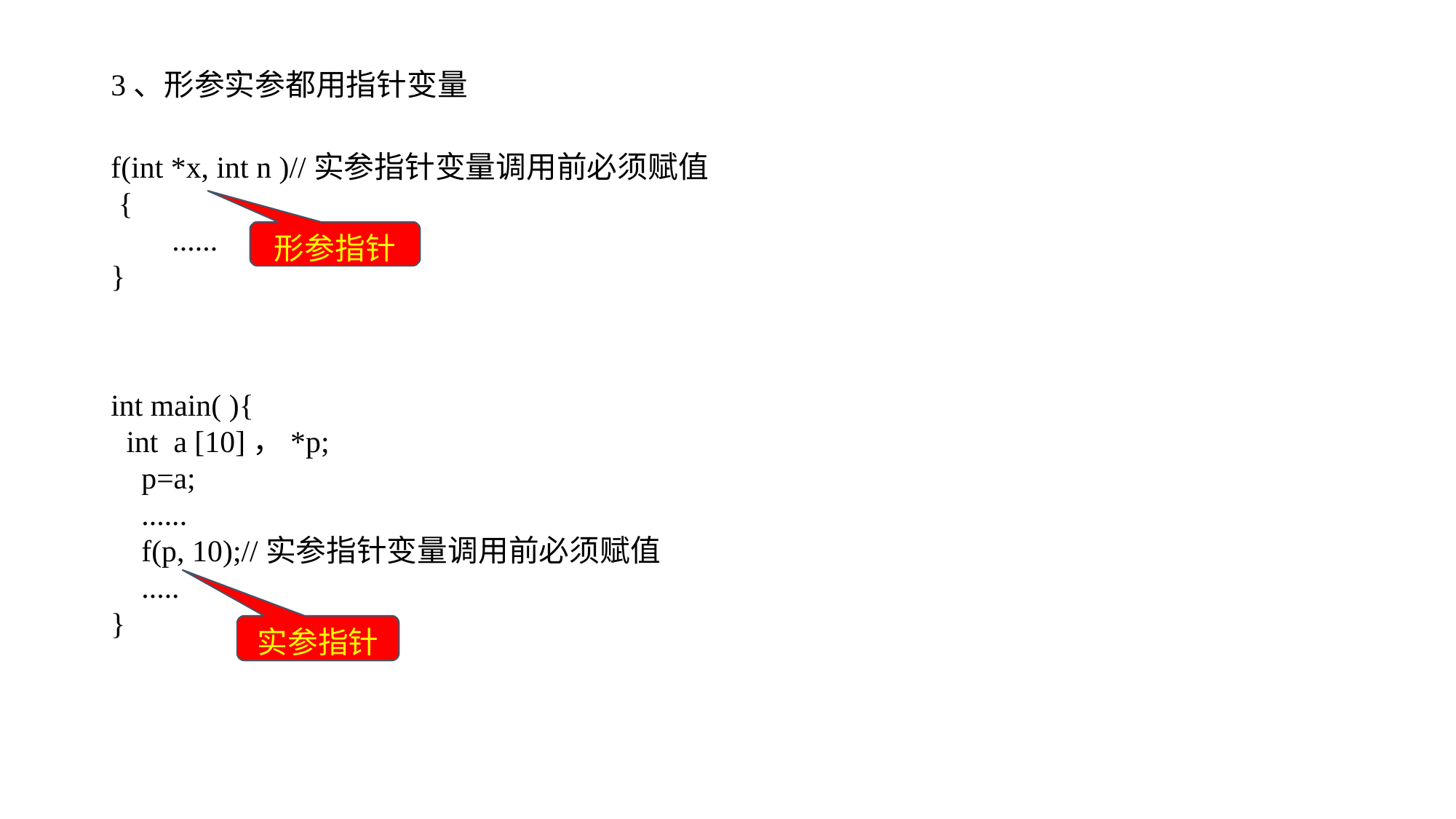

3、形参实参都用指针变量
f(int *x, int n )//实参指针变量调用前必须赋值
 {
        ......
}
形参指针
int main( ){
  int  a [10]，*p;
    p=a;
    ......
    f(p, 10);//实参指针变量调用前必须赋值
    .....
}
实参指针